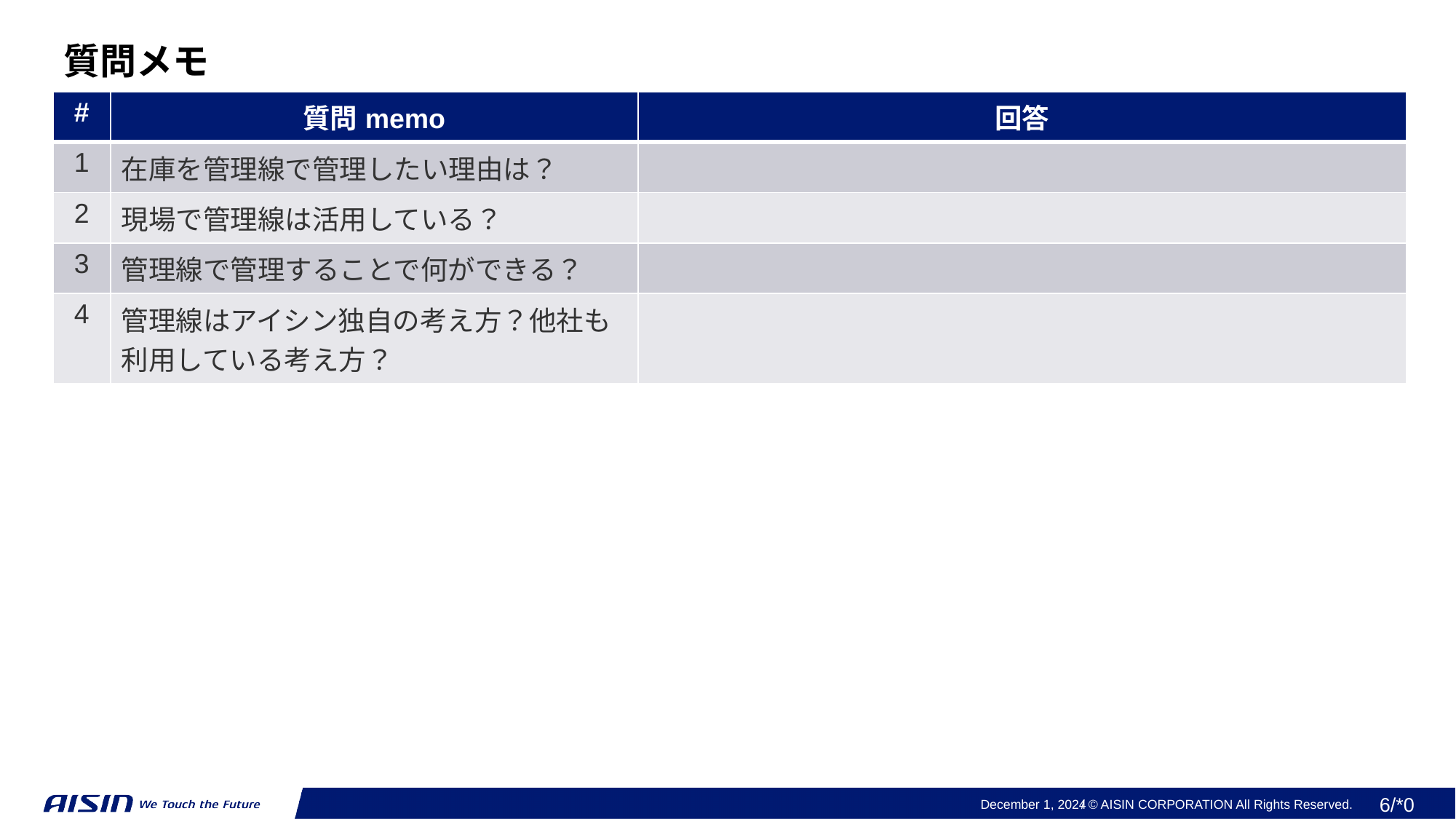

質問メモ
| # | 質問memo | 回答 |
| --- | --- | --- |
| 1 | 在庫を管理線で管理したい理由は？ |  |
| 2 | 現場で管理線は活用している？ |  |
| 3 | 管理線で管理することで何ができる？ |  |
| 4 | 管理線はアイシン独自の考え方？他社も利用している考え方？ |  |

December 1, 2024